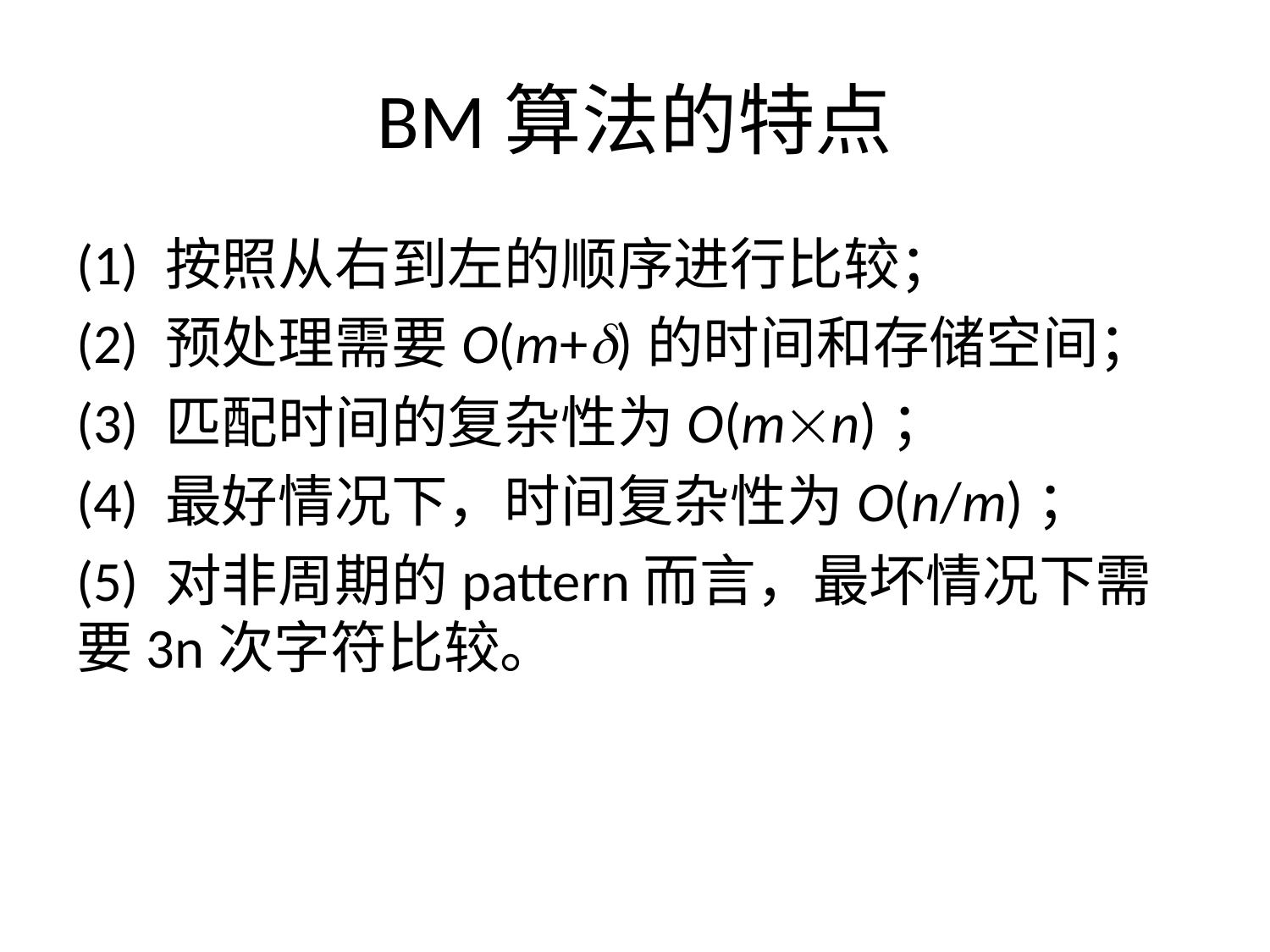

# BM算法的特点
(1) 按照从右到左的顺序进行比较；
(2) 预处理需要O(m+δ)的时间和存储空间；
(3) 匹配时间的复杂性为O(m×n)；
(4) 最好情况下，时间复杂性为O(n/m)；
(5) 对非周期的pattern而言，最坏情况下需要3n次字符比较。